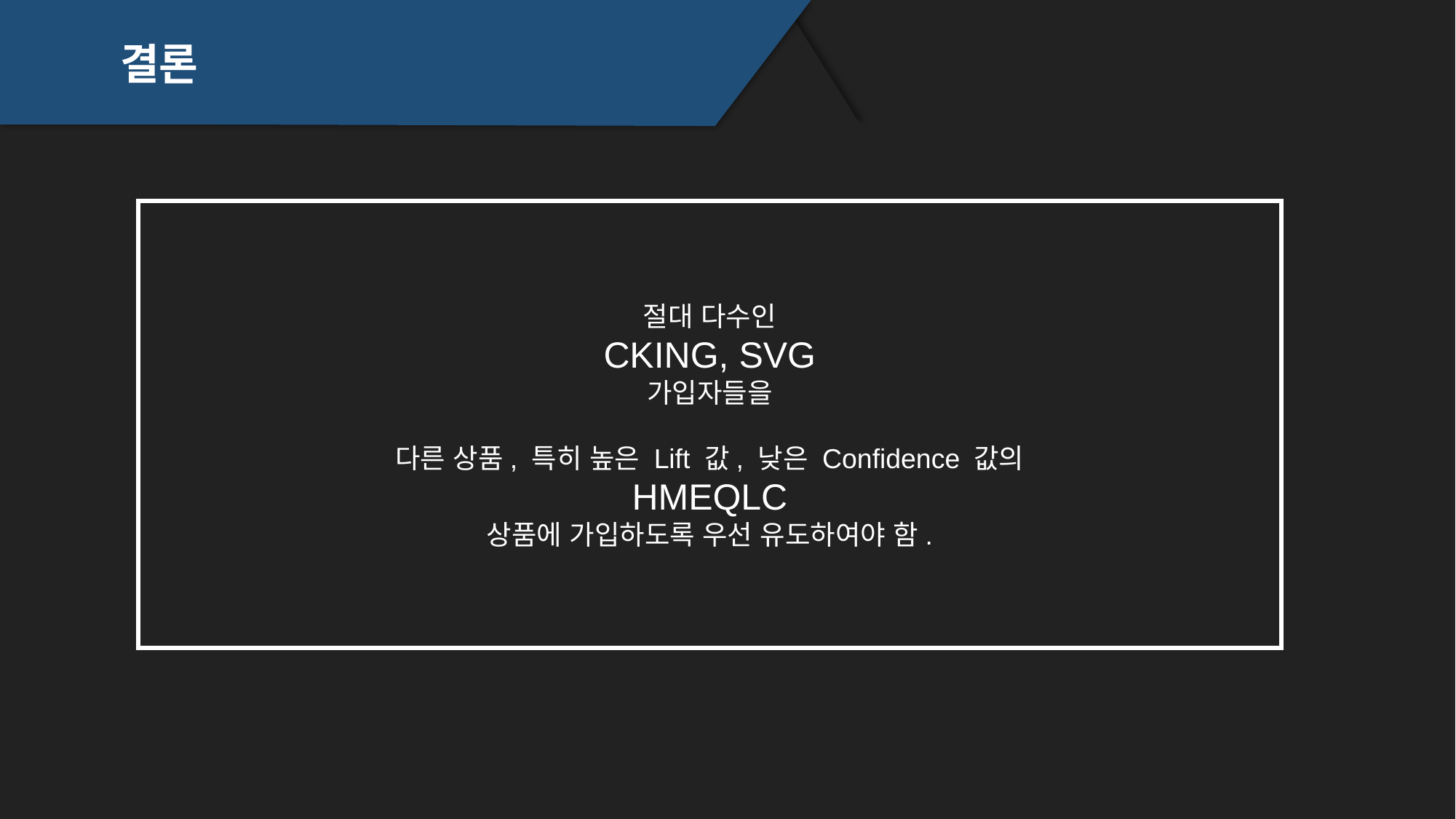

결론
절대 다수인
CKING, SVG
가입자들을

다른 상품, 특히 높은 Lift 값, 낮은 Confidence 값의
HMEQLC
상품에 가입하도록 우선 유도하여야 함.